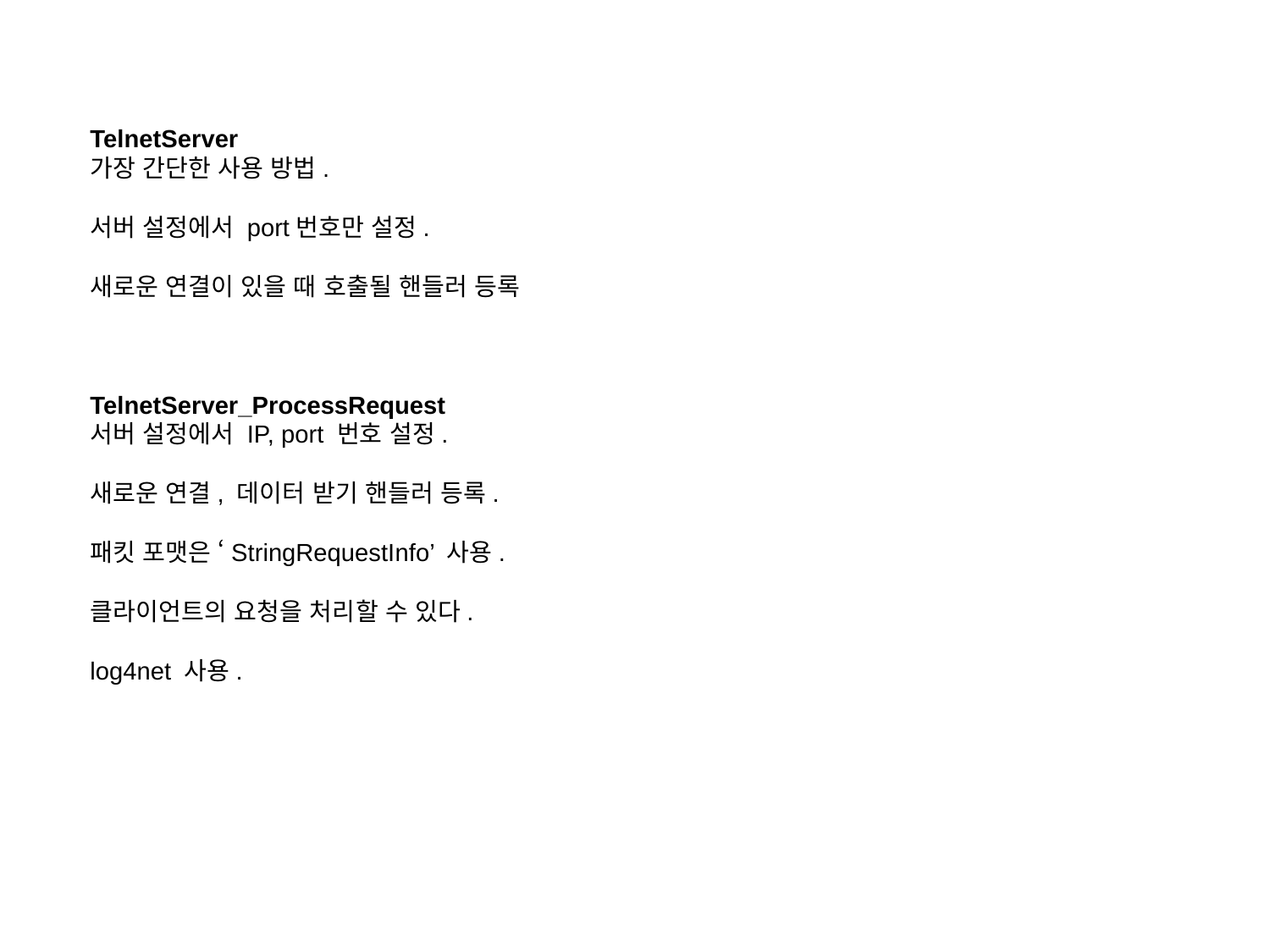

TelnetServer
가장 간단한 사용 방법.

서버 설정에서 port번호만 설정.

새로운 연결이 있을 때 호출될 핸들러 등록

TelnetServer_ProcessRequest
서버 설정에서 IP, port 번호 설정.

새로운 연결, 데이터 받기 핸들러 등록.

패킷 포맷은 ‘StringRequestInfo’ 사용.

클라이언트의 요청을 처리할 수 있다.

log4net 사용.